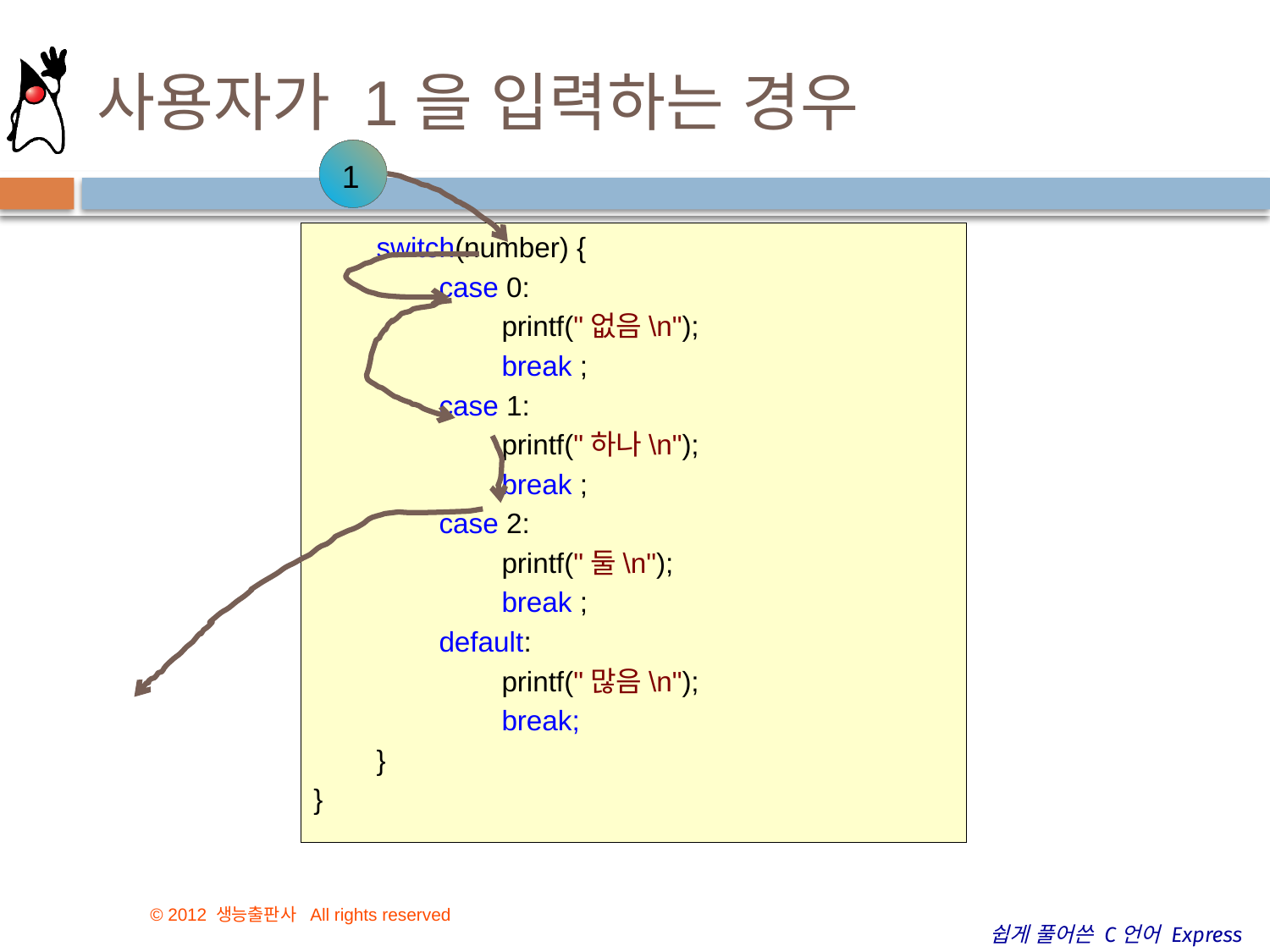

# 사용자가 1을 입력하는 경우
1

        switch(number) {
                case 0:
                        printf("없음\n");
                        break ;
                case 1:
                        printf("하나\n");
                        break ;
                case 2:
                        printf("둘\n");
                        break ;
                default:
                        printf("많음\n");
                        break;
        }
}